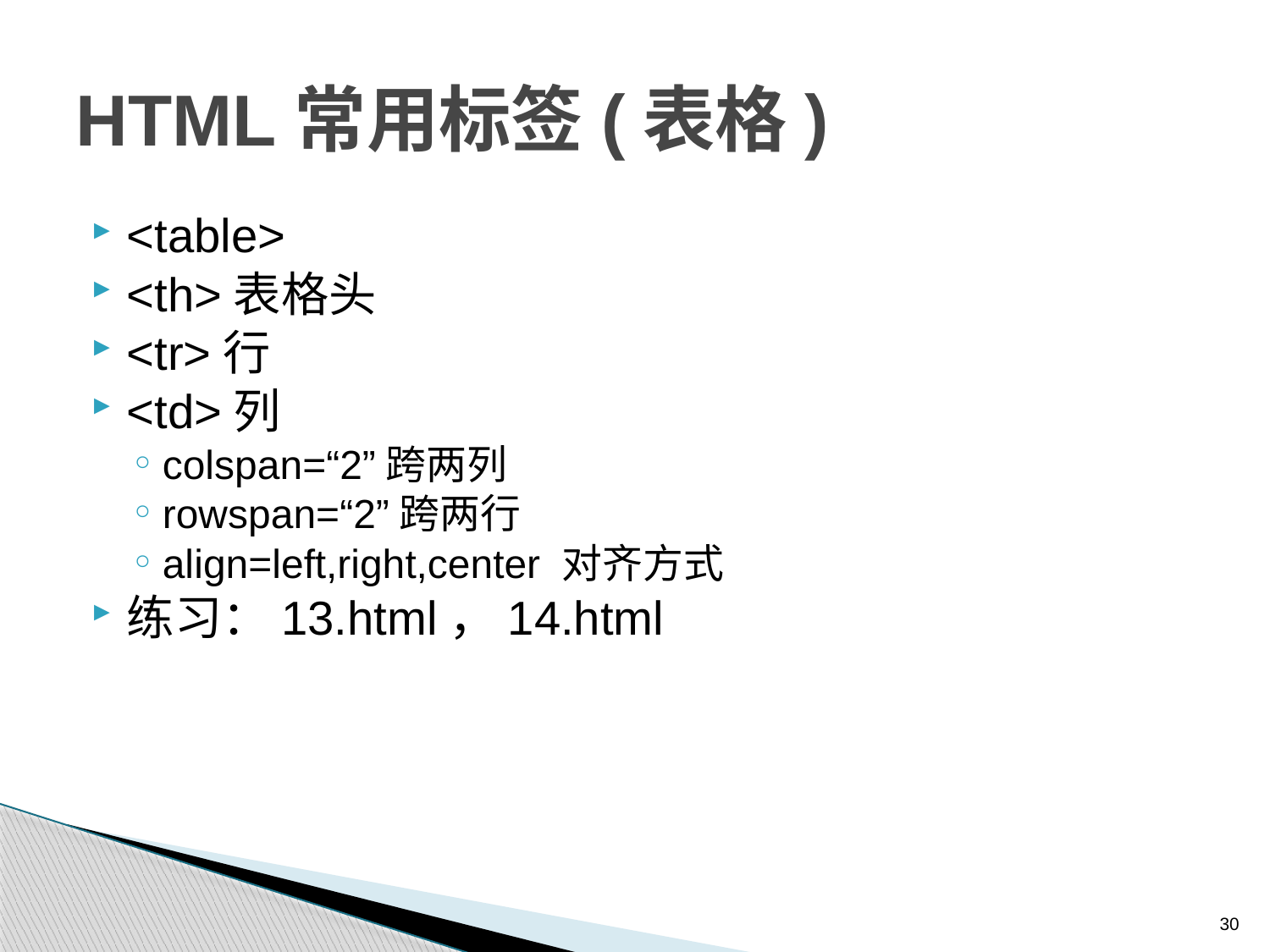

# HTML常用标签(表格)
<table>
<th>表格头
<tr>行
<td>列
colspan=“2”跨两列
rowspan=“2”跨两行
align=left,right,center 对齐方式
练习：13.html，14.html

30